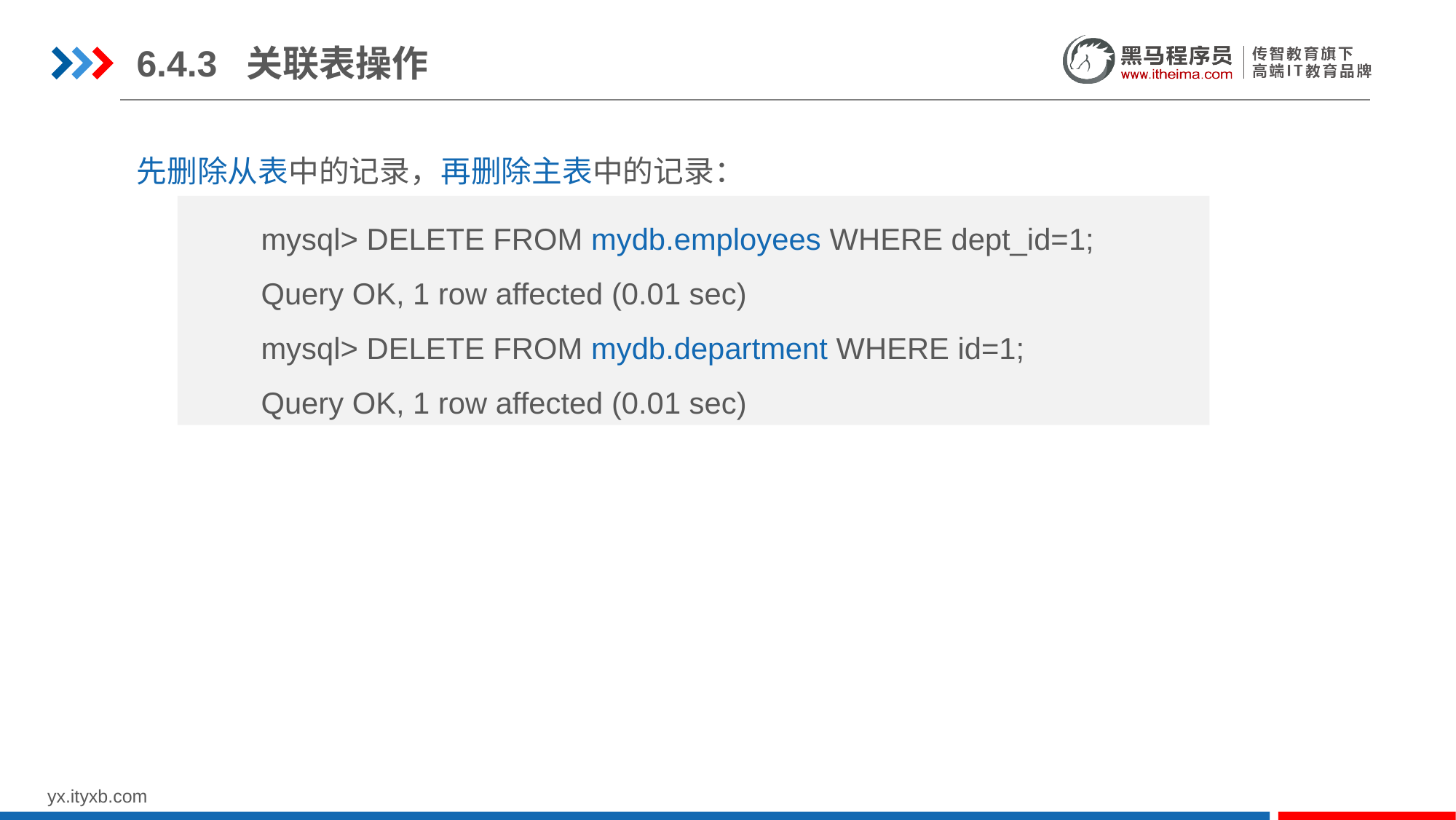

6.4.3  关联表操作
先删除从表中的记录，再删除主表中的记录：
mysql> DELETE FROM mydb.employees WHERE dept_id=1;
Query OK, 1 row affected (0.01 sec)
mysql> DELETE FROM mydb.department WHERE id=1;
Query OK, 1 row affected (0.01 sec)